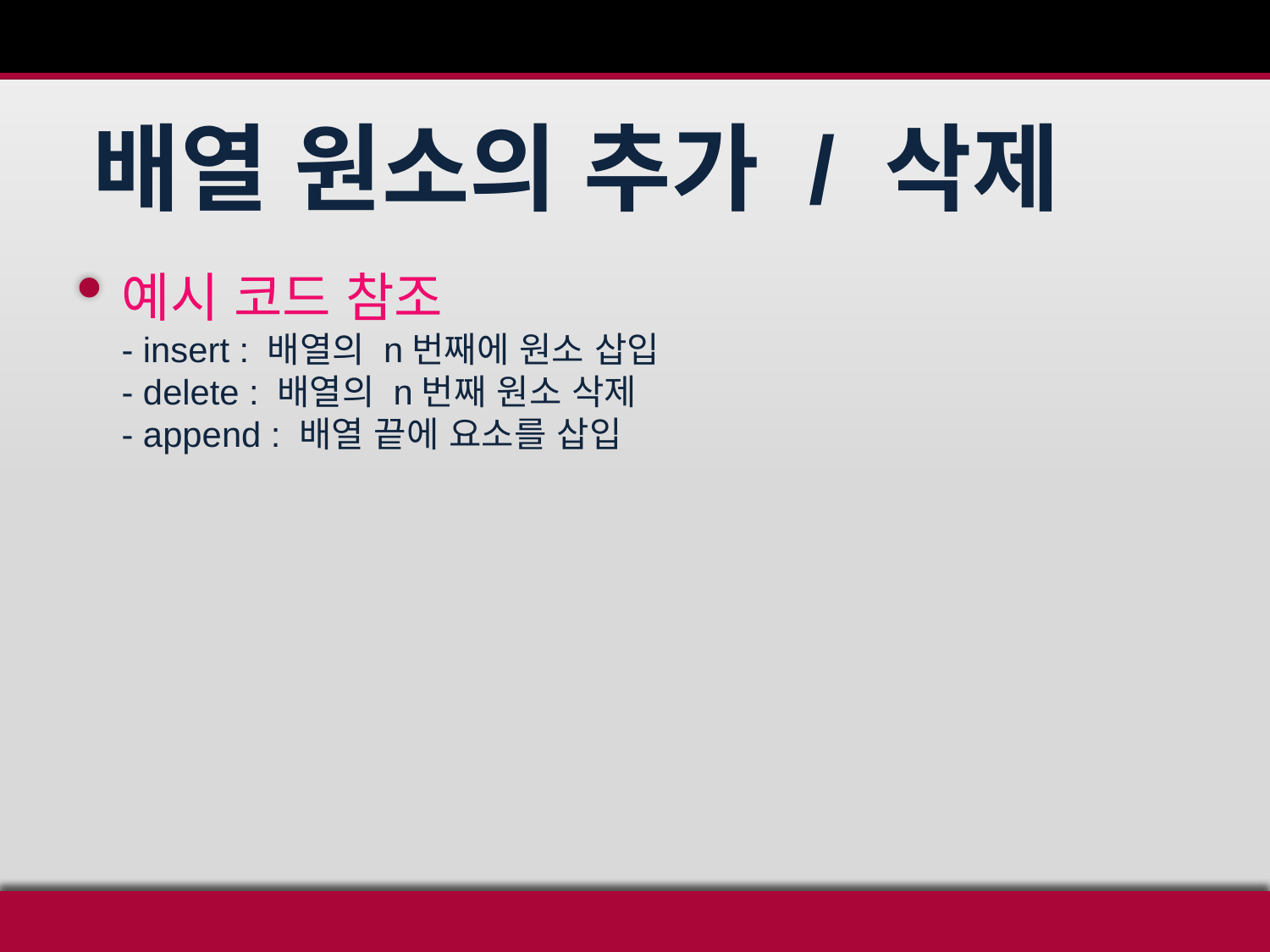

배열 원소의 추가 / 삭제
예시 코드 참조
- insert : 배열의 n번째에 원소 삽입
- delete : 배열의 n번째 원소 삭제
- append : 배열 끝에 요소를 삽입